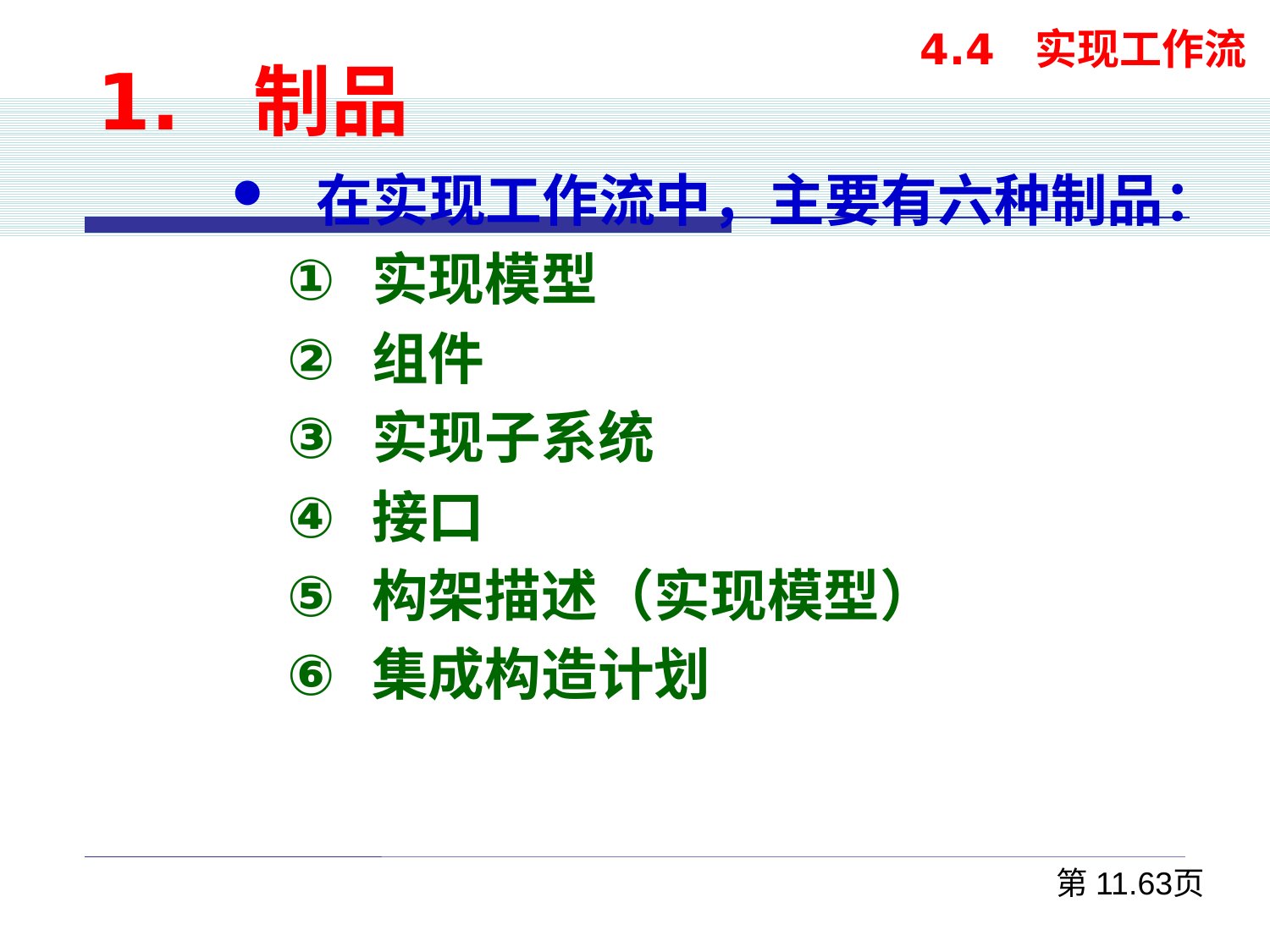

1.  制品
在实现工作流中，主要有六种制品：
实现模型
组件
实现子系统
接口
构架描述（实现模型）
集成构造计划
 4.4  实现工作流
第11.63页